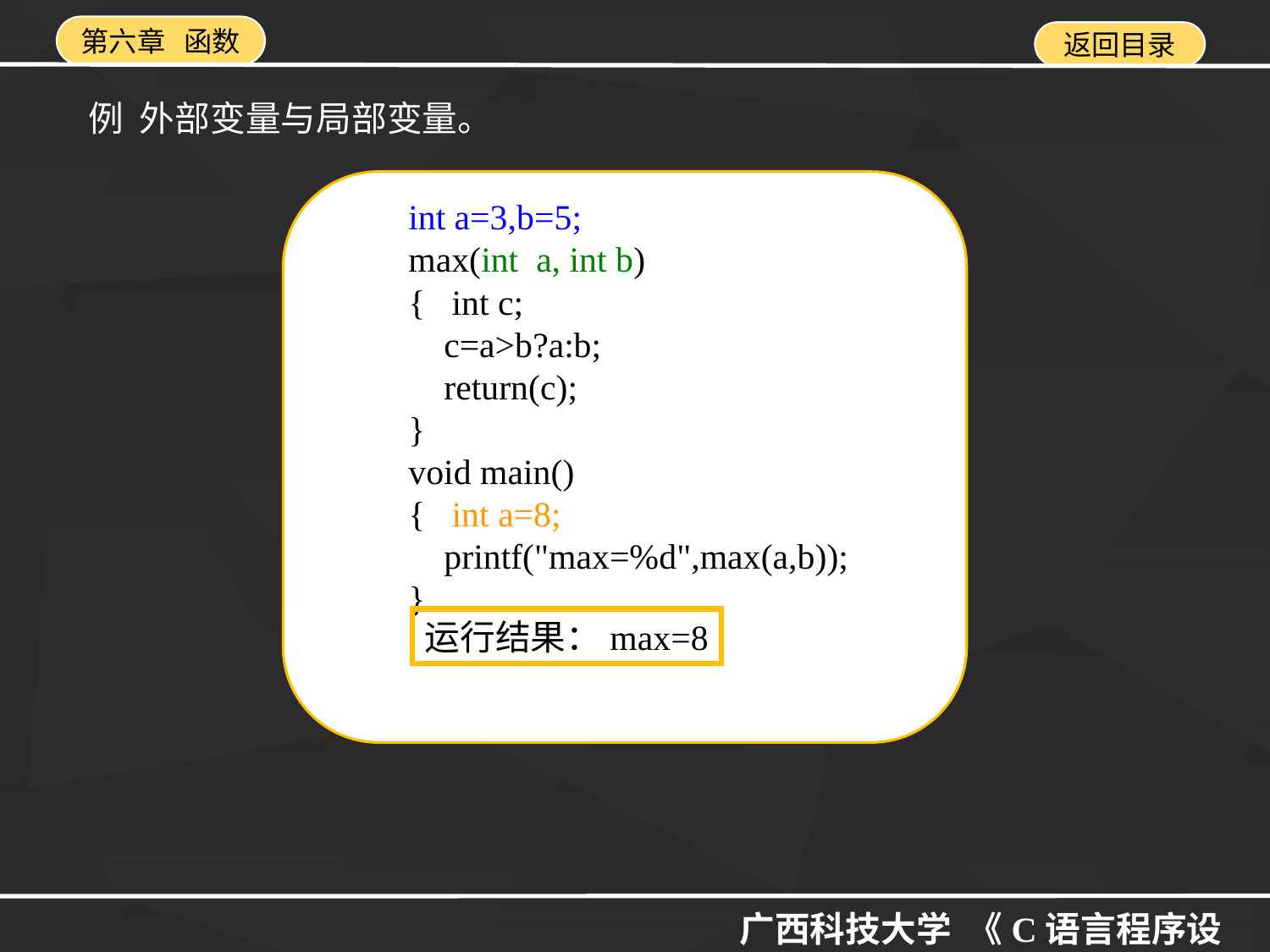

例  外部变量与局部变量。
int a=3,b=5;
max(int  a, int b)
{   int c;
    c=a>b?a:b;
    return(c);
}
void main()
{   int a=8;
    printf("max=%d",max(a,b));
}

运行结果：max=8